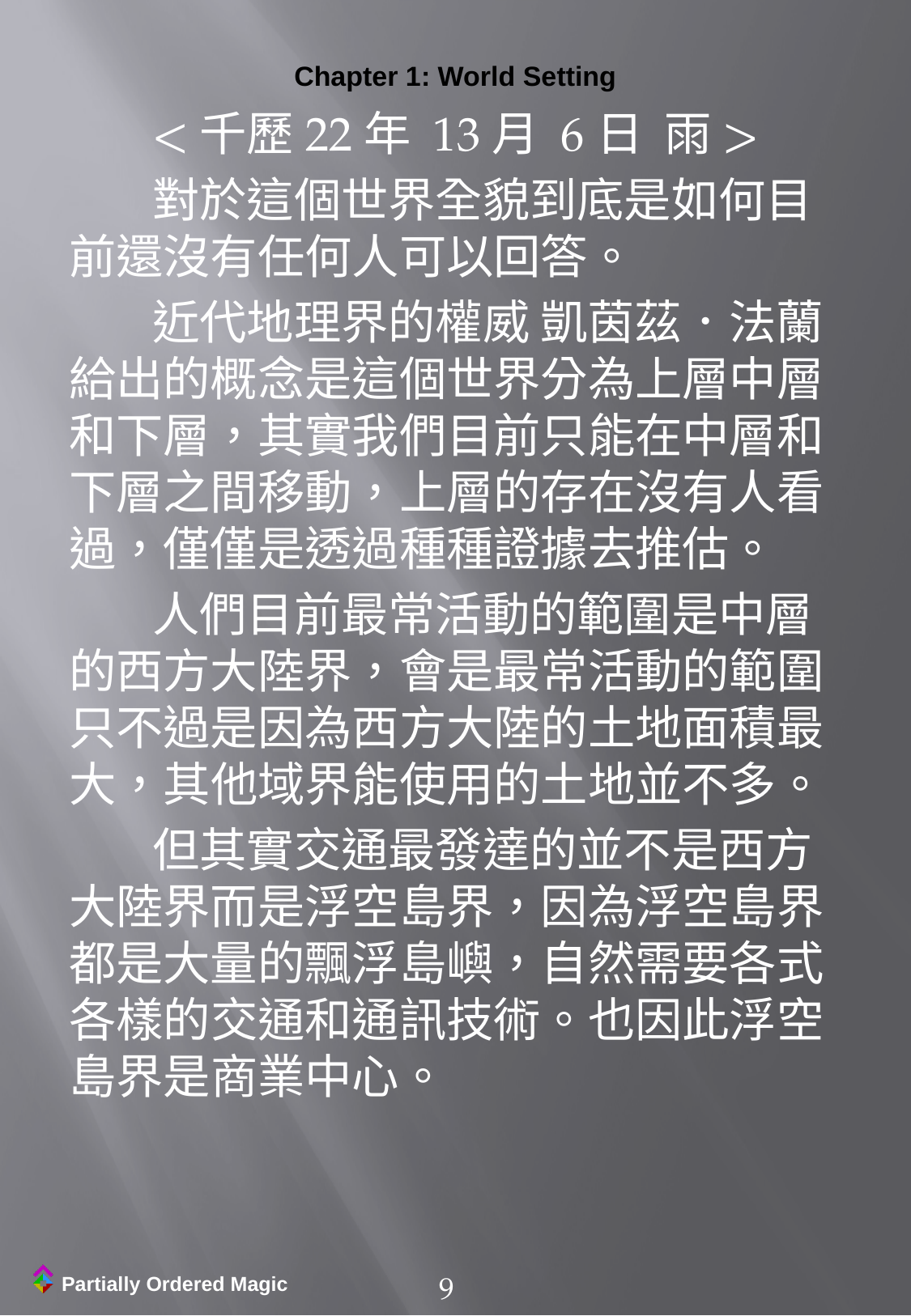

# Chapter 1: World Setting
<千歷22年 13月 6日  雨>
對於這個世界全貌到底是如何目前還沒有任何人可以回答。
近代地理界的權威 凱茵茲．法蘭 給出的概念是這個世界分為上層中層和下層，其實我們目前只能在中層和下層之間移動，上層的存在沒有人看過，僅僅是透過種種證據去推估。
人們目前最常活動的範圍是中層的西方大陸界，會是最常活動的範圍只不過是因為西方大陸的土地面積最大，其他域界能使用的土地並不多。
但其實交通最發達的並不是西方大陸界而是浮空島界，因為浮空島界都是大量的飄浮島嶼，自然需要各式各樣的交通和通訊技術。也因此浮空島界是商業中心。